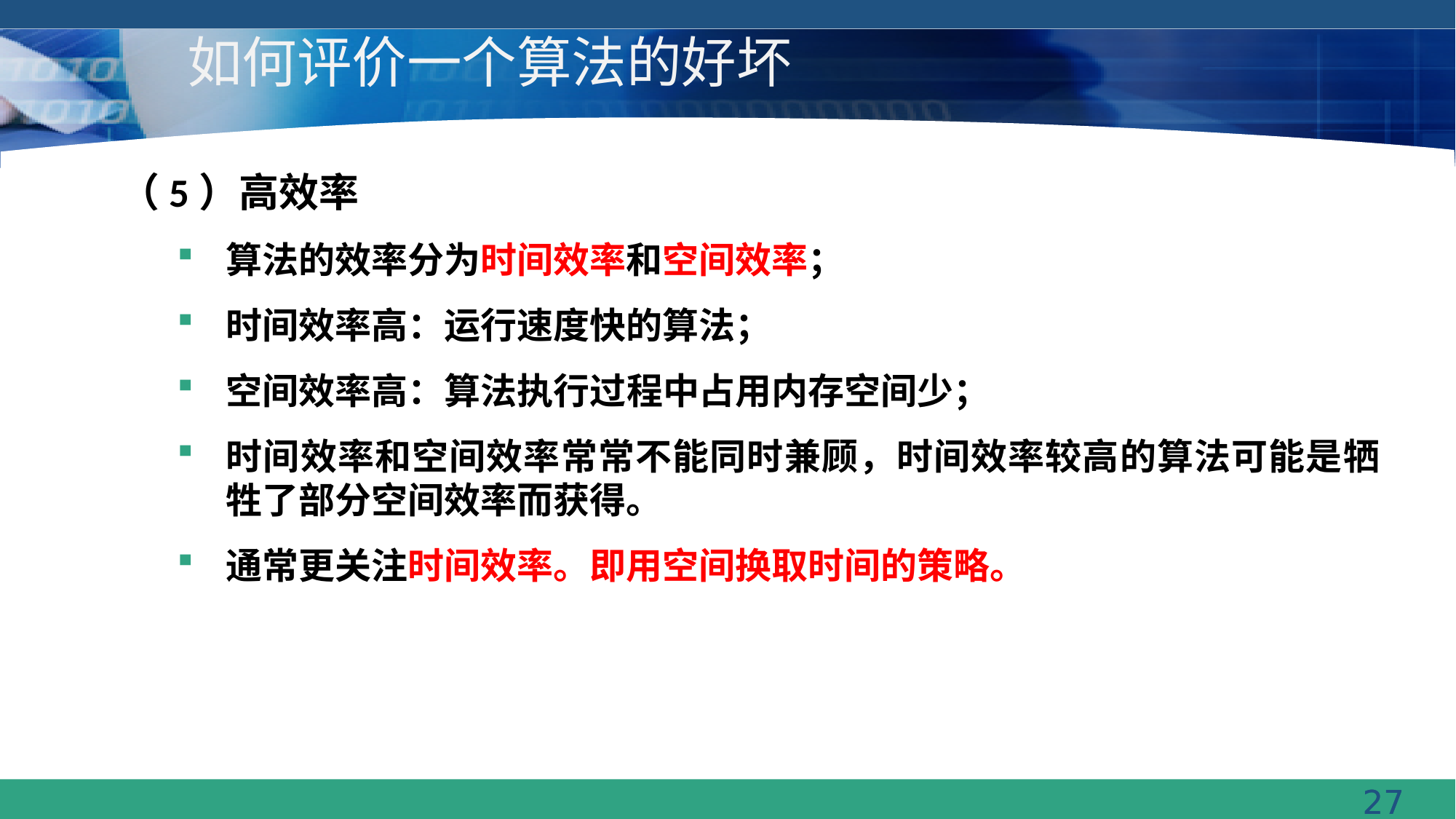

# 如何评价一个算法的好坏
（5）高效率
算法的效率分为时间效率和空间效率；
时间效率高：运行速度快的算法；
空间效率高：算法执行过程中占用内存空间少；
时间效率和空间效率常常不能同时兼顾，时间效率较高的算法可能是牺牲了部分空间效率而获得。
通常更关注时间效率。即用空间换取时间的策略。